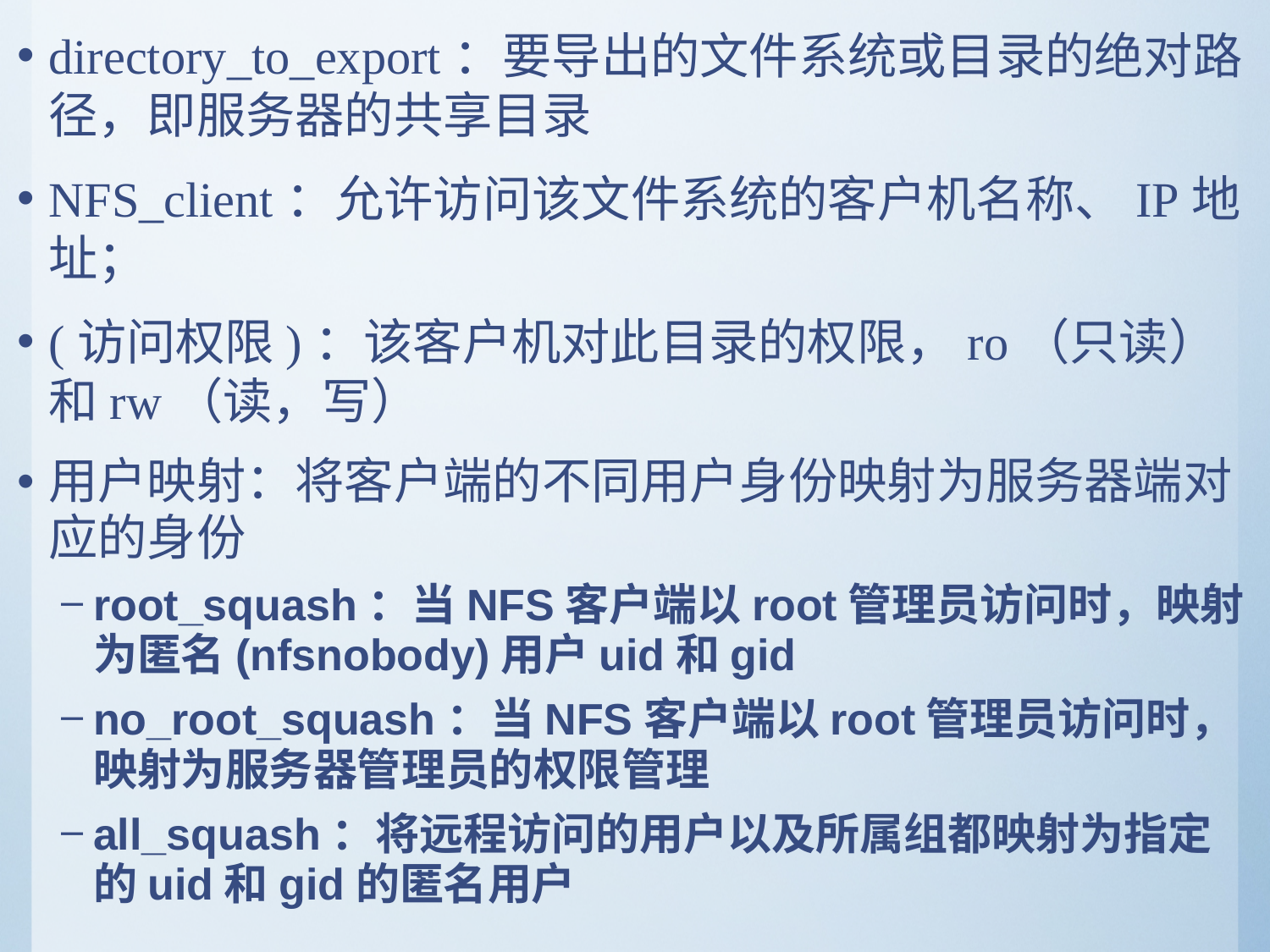

directory_to_export：要导出的文件系统或目录的绝对路径，即服务器的共享目录
NFS_client：允许访问该文件系统的客户机名称、IP地址；
(访问权限)：该客户机对此目录的权限，ro（只读）和rw（读，写）
用户映射：将客户端的不同用户身份映射为服务器端对应的身份
root_squash：当NFS客户端以root管理员访问时，映射为匿名(nfsnobody)用户uid和gid
no_root_squash：当NFS客户端以root管理员访问时，映射为服务器管理员的权限管理
all_squash：将远程访问的用户以及所属组都映射为指定的uid和gid的匿名用户